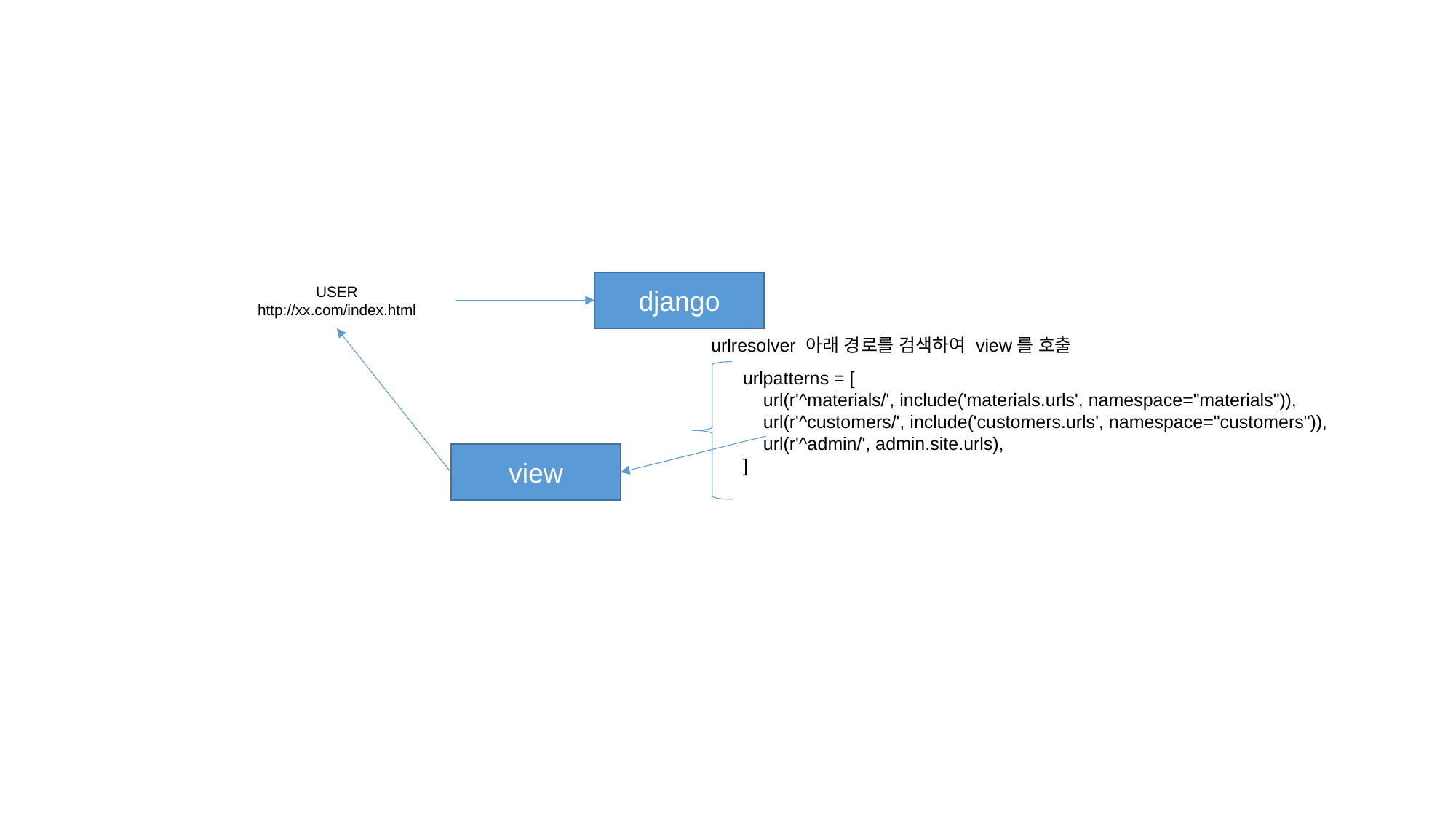

USER
http://xx.com/index.html
django
urlresolver 아래 경로를 검색하여 view를 호출

urlpatterns = [
    url(r'^materials/', include('materials.urls', namespace="materials")),
    url(r'^customers/', include('customers.urls', namespace="customers")),
    url(r'^admin/', admin.site.urls),
]
view